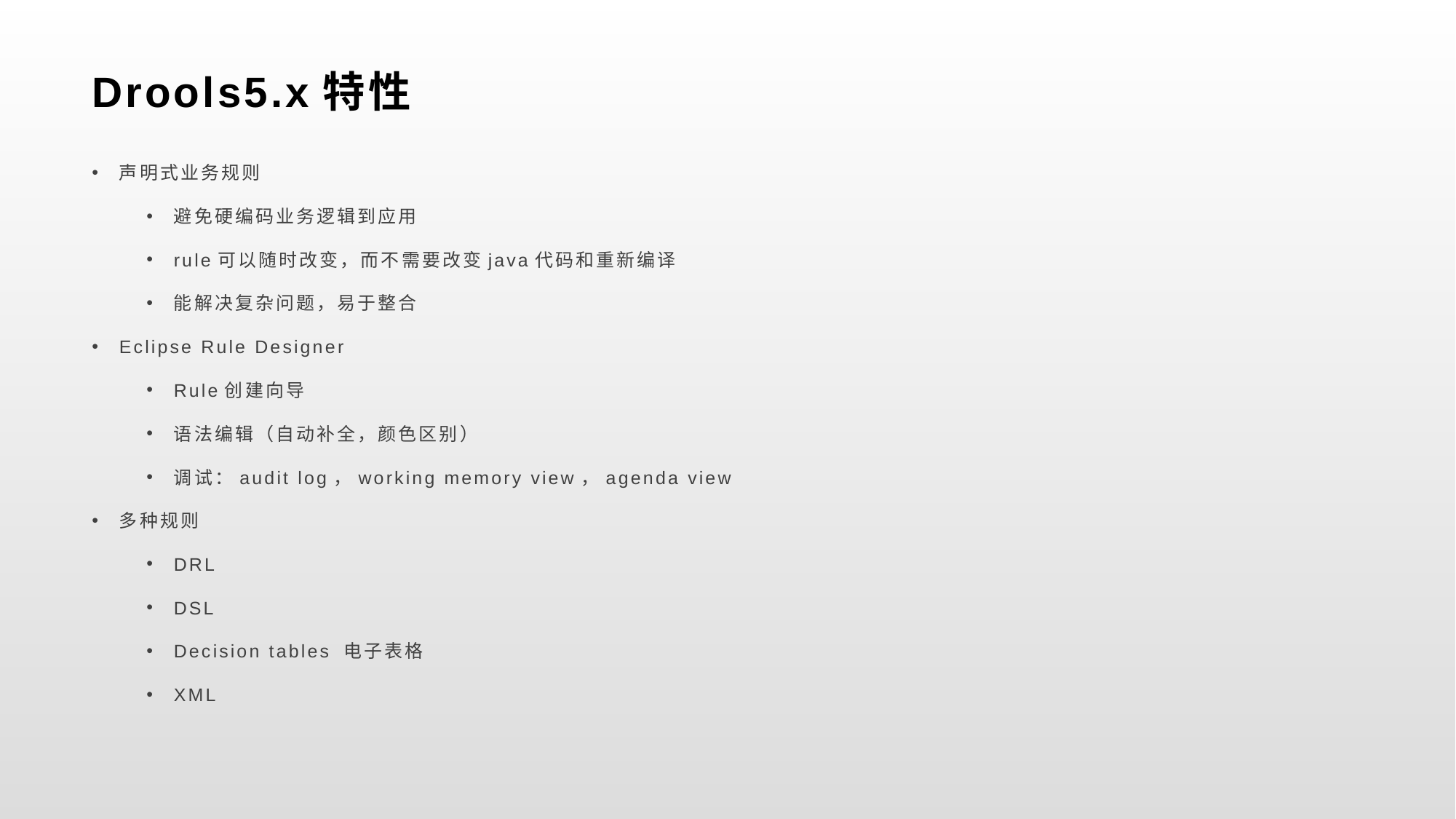

# Drools5.x特性
声明式业务规则
避免硬编码业务逻辑到应用
rule可以随时改变，而不需要改变java代码和重新编译
能解决复杂问题，易于整合
Eclipse Rule Designer
Rule创建向导
语法编辑（自动补全，颜色区别）
调试：audit log，working memory view，agenda view
多种规则
DRL
DSL
Decision tables 电子表格
XML